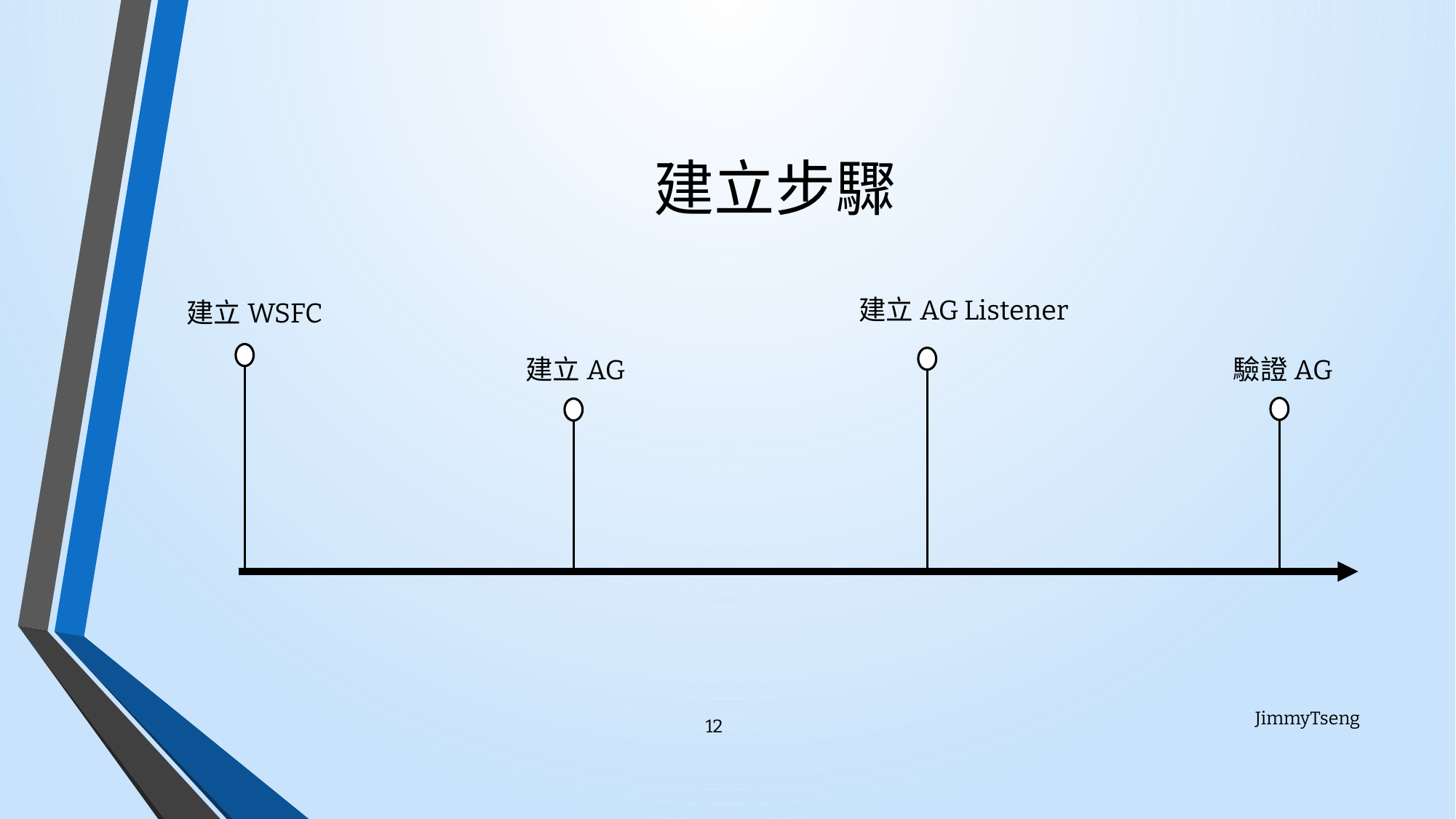

# 建立步驟
建立AG Listener
建立WSFC
建立AG
驗證AG

JimmyTseng
12